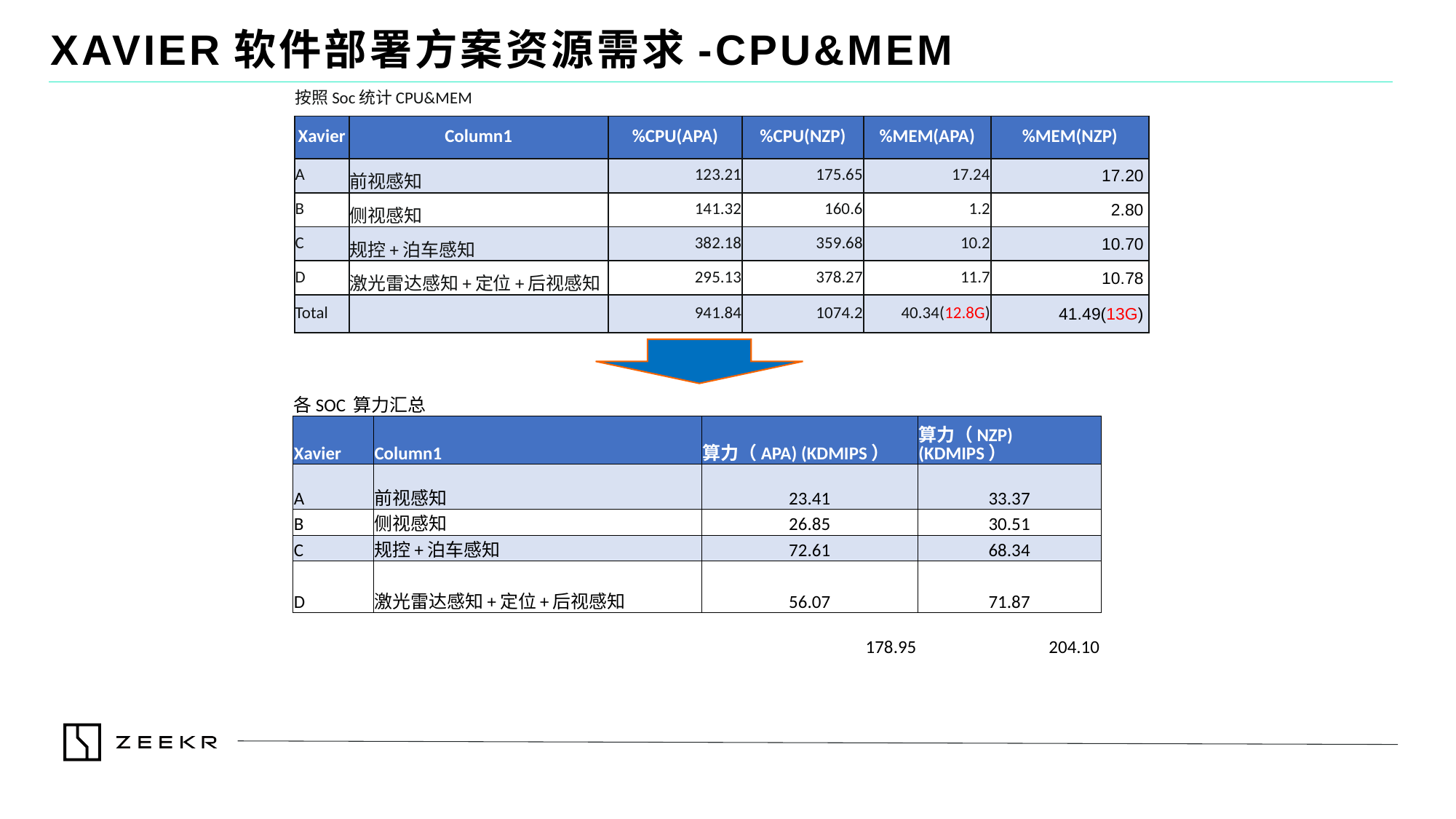

XAVIER软件部署方案资源需求-CPU&MEM
| 按照Soc统计CPU&MEM |  |  |  |  |  |
| --- | --- | --- | --- | --- | --- |
| Xavier | Column1 | %CPU(APA) | %CPU(NZP) | %MEM(APA) | %MEM(NZP) |
| A | 前视感知 | 123.21 | 175.65 | 17.24 | 17.20 |
| B | 侧视感知 | 141.32 | 160.6 | 1.2 | 2.80 |
| C | 规控+泊车感知 | 382.18 | 359.68 | 10.2 | 10.70 |
| D | 激光雷达感知+定位+后视感知 | 295.13 | 378.27 | 11.7 | 10.78 |
| Total |  | 941.84 | 1074.2 | 40.34(12.8G) | 41.49(13G) |

| 各SOC 算力汇总 |  |  |  |
| --- | --- | --- | --- |
| Xavier | Column1 | 算力（APA) (KDMIPS） | 算力（NZP) (KDMIPS） |
| A | 前视感知 | 23.41 | 33.37 |
| B | 侧视感知 | 26.85 | 30.51 |
| C | 规控+泊车感知 | 72.61 | 68.34 |
| D | 激光雷达感知+定位+后视感知 | 56.07 | 71.87 |
|  |  | 178.95 | 204.10 |
11